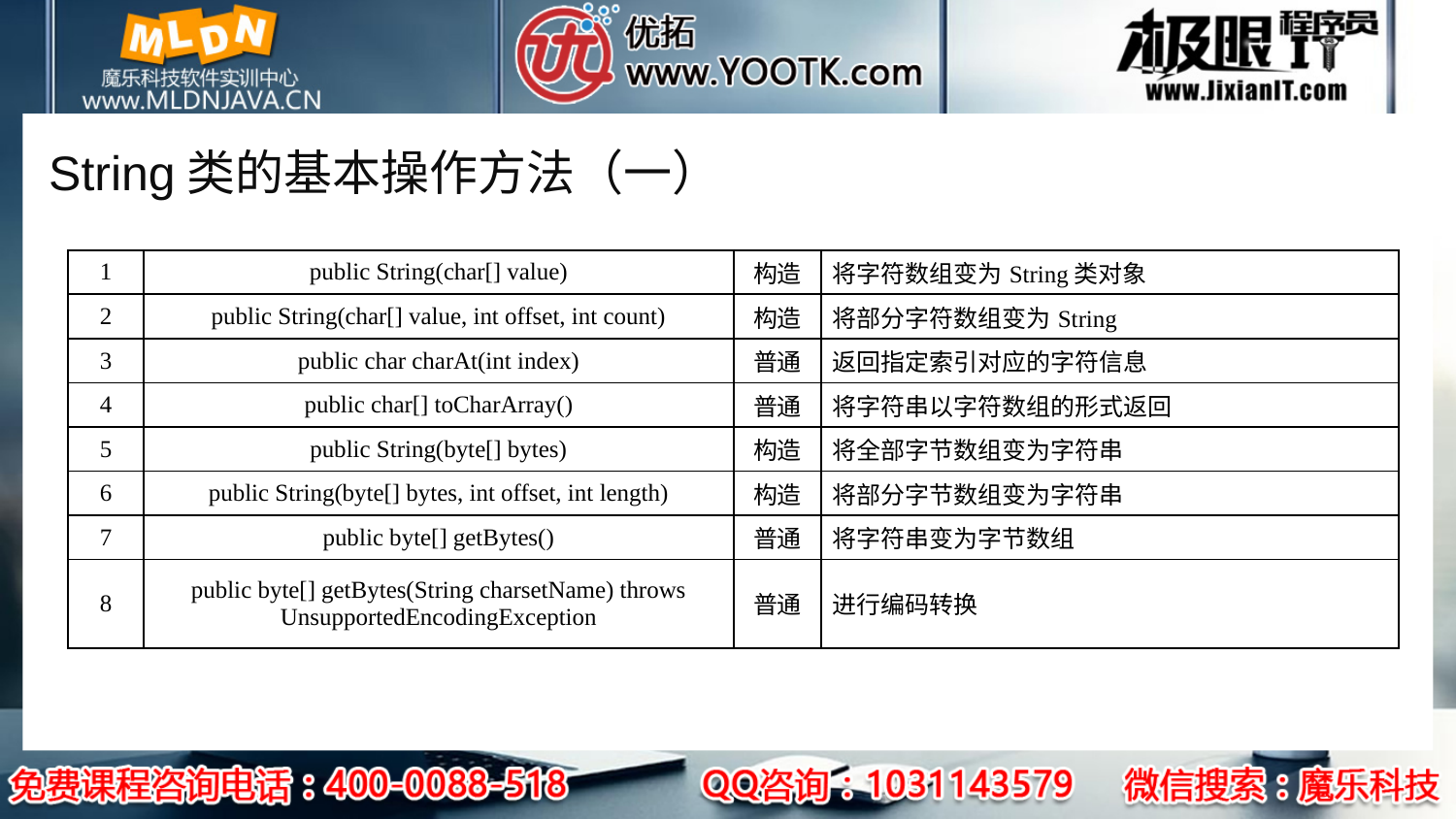

# String类的基本操作方法（一）
| 1 | public String(char[] value) | 构造 | 将字符数组变为String类对象 |
| --- | --- | --- | --- |
| 2 | public String(char[] value, int offset, int count) | 构造 | 将部分字符数组变为String |
| 3 | public char charAt(int index) | 普通 | 返回指定索引对应的字符信息 |
| 4 | public char[] toCharArray() | 普通 | 将字符串以字符数组的形式返回 |
| 5 | public String(byte[] bytes) | 构造 | 将全部字节数组变为字符串 |
| 6 | public String(byte[] bytes, int offset, int length) | 构造 | 将部分字节数组变为字符串 |
| 7 | public byte[] getBytes() | 普通 | 将字符串变为字节数组 |
| 8 | public byte[] getBytes(String charsetName) throws UnsupportedEncodingException | 普通 | 进行编码转换 |